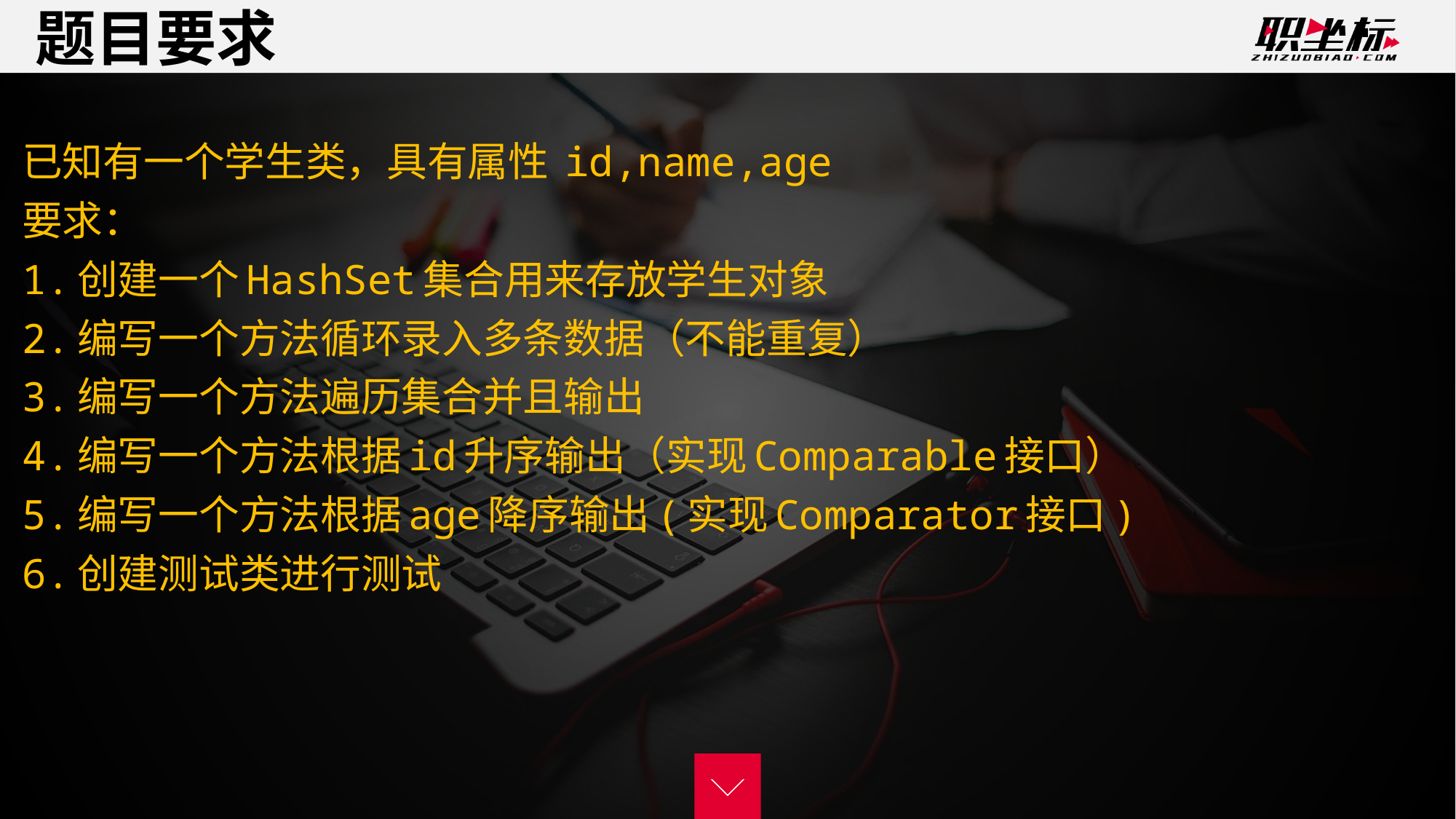

题目要求
已知有一个学生类，具有属性 id,name,age
要求：
1.创建一个HashSet集合用来存放学生对象
2.编写一个方法循环录入多条数据（不能重复）
3.编写一个方法遍历集合并且输出
4.编写一个方法根据id升序输出（实现Comparable接口）
5.编写一个方法根据age降序输出(实现Comparator接口)
6.创建测试类进行测试